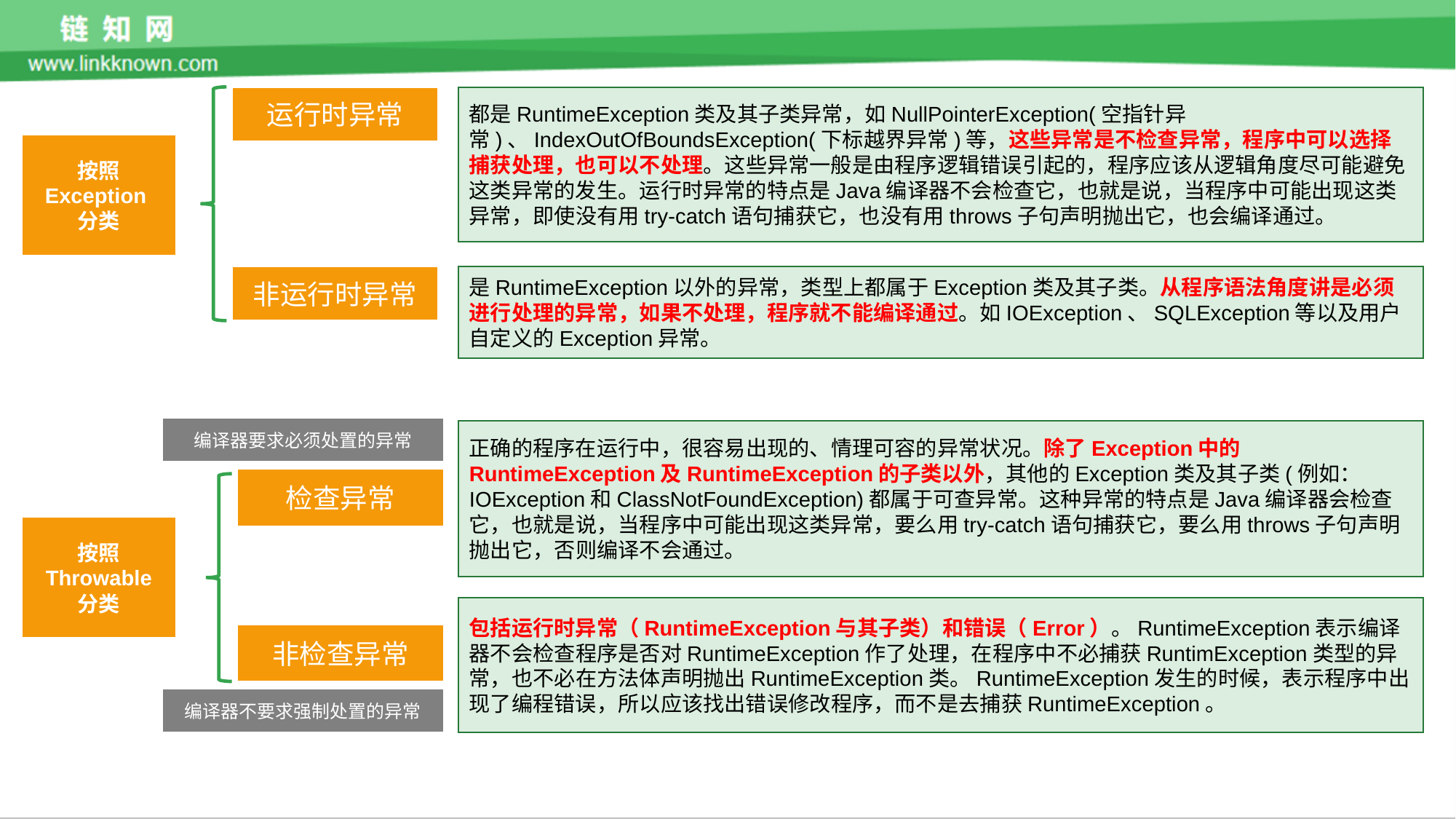

运行时异常
都是RuntimeException类及其子类异常，如NullPointerException(空指针异常)、IndexOutOfBoundsException(下标越界异常)等，这些异常是不检查异常，程序中可以选择捕获处理，也可以不处理。这些异常一般是由程序逻辑错误引起的，程序应该从逻辑角度尽可能避免这类异常的发生。运行时异常的特点是Java编译器不会检查它，也就是说，当程序中可能出现这类异常，即使没有用try-catch语句捕获它，也没有用throws子句声明抛出它，也会编译通过。
按照 Exception
分类
非运行时异常
是RuntimeException以外的异常，类型上都属于Exception类及其子类。从程序语法角度讲是必须进行处理的异常，如果不处理，程序就不能编译通过。如IOException、SQLException等以及用户自定义的Exception异常。
编译器要求必须处置的异常
正确的程序在运行中，很容易出现的、情理可容的异常状况。除了Exception中的RuntimeException及RuntimeException的子类以外，其他的Exception类及其子类(例如：IOException和ClassNotFoundException)都属于可查异常。这种异常的特点是Java编译器会检查它，也就是说，当程序中可能出现这类异常，要么用try-catch语句捕获它，要么用throws子句声明抛出它，否则编译不会通过。
检查异常

按照 Throwable 分类
包括运行时异常（RuntimeException与其子类）和错误（Error）。RuntimeException表示编译器不会检查程序是否对RuntimeException作了处理，在程序中不必捕获RuntimException类型的异常，也不必在方法体声明抛出RuntimeException类。RuntimeException发生的时候，表示程序中出现了编程错误，所以应该找出错误修改程序，而不是去捕获RuntimeException。
非检查异常
编译器不要求强制处置的异常